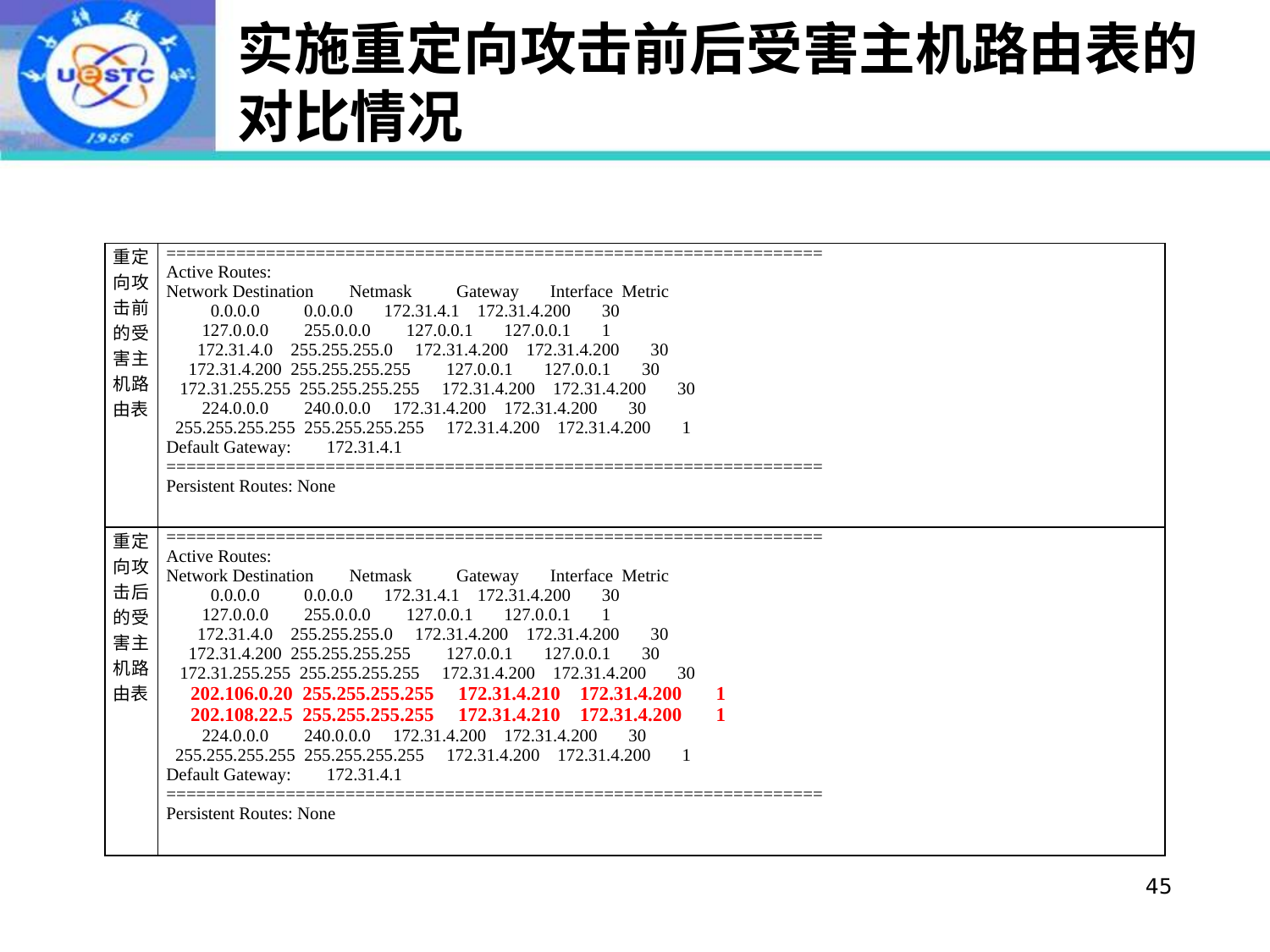

# 实施重定向攻击前后受害主机路由表的对比情况
| 重定向攻击前的受害主机路由表 | ================================================================== Active Routes: Network Destination Netmask Gateway Interface Metric 0.0.0.0 0.0.0.0 172.31.4.1 172.31.4.200 30 127.0.0.0 255.0.0.0 127.0.0.1 127.0.0.1 1 172.31.4.0 255.255.255.0 172.31.4.200 172.31.4.200 30 172.31.4.200 255.255.255.255 127.0.0.1 127.0.0.1 30 172.31.255.255 255.255.255.255 172.31.4.200 172.31.4.200 30 224.0.0.0 240.0.0.0 172.31.4.200 172.31.4.200 30 255.255.255.255 255.255.255.255 172.31.4.200 172.31.4.200 1 Default Gateway: 172.31.4.1 ================================================================== Persistent Routes: None |
| --- | --- |
| 重定向攻击后的受害主机路由表 | ================================================================== Active Routes: Network Destination Netmask Gateway Interface Metric 0.0.0.0 0.0.0.0 172.31.4.1 172.31.4.200 30 127.0.0.0 255.0.0.0 127.0.0.1 127.0.0.1 1 172.31.4.0 255.255.255.0 172.31.4.200 172.31.4.200 30 172.31.4.200 255.255.255.255 127.0.0.1 127.0.0.1 30 172.31.255.255 255.255.255.255 172.31.4.200 172.31.4.200 30 202.106.0.20 255.255.255.255 172.31.4.210 172.31.4.200 1 202.108.22.5 255.255.255.255 172.31.4.210 172.31.4.200 1 224.0.0.0 240.0.0.0 172.31.4.200 172.31.4.200 30 255.255.255.255 255.255.255.255 172.31.4.200 172.31.4.200 1 Default Gateway: 172.31.4.1 ================================================================== Persistent Routes: None |
45